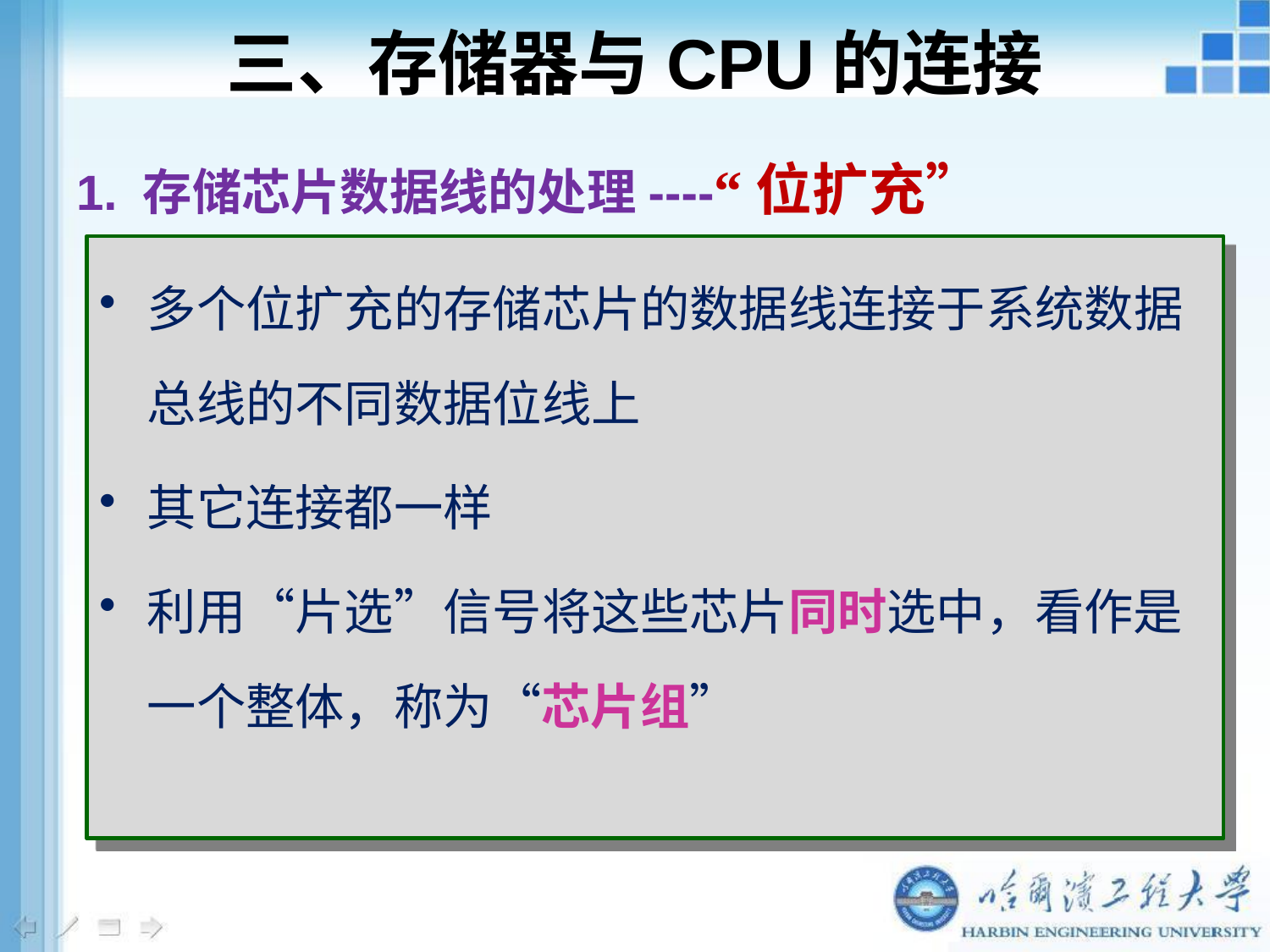

三、存储器与CPU的连接
1. 存储芯片数据线的处理----“位扩充”
多个位扩充的存储芯片的数据线连接于系统数据总线的不同数据位线上
其它连接都一样
利用“片选”信号将这些芯片同时选中，看作是一个整体，称为“芯片组”